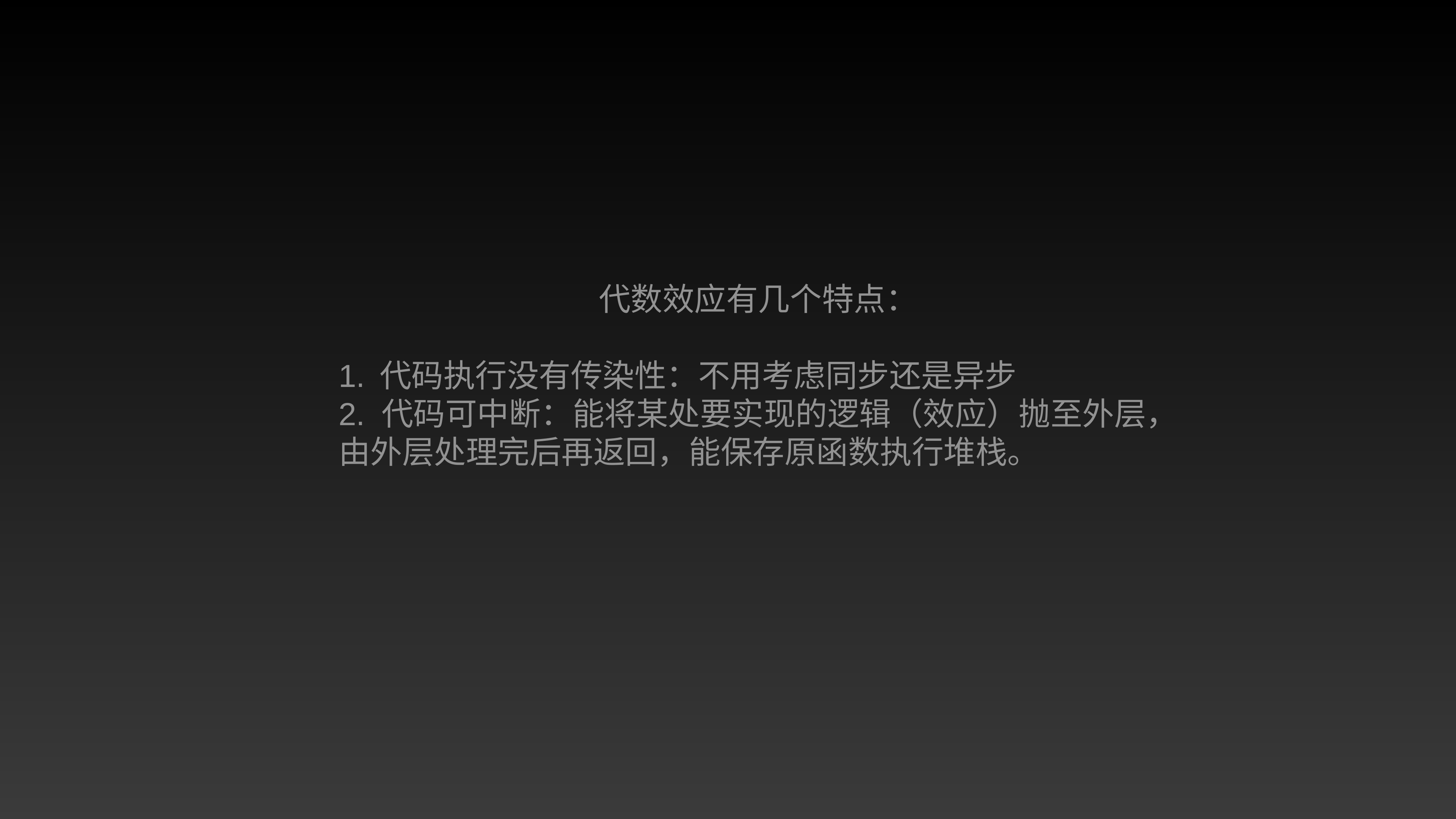

代数效应有几个特点：

 代码执行没有传染性：不用考虑同步还是异步
2. 代码可中断：能将某处要实现的逻辑（效应）抛至外层，
由外层处理完后再返回，能保存原函数执行堆栈。